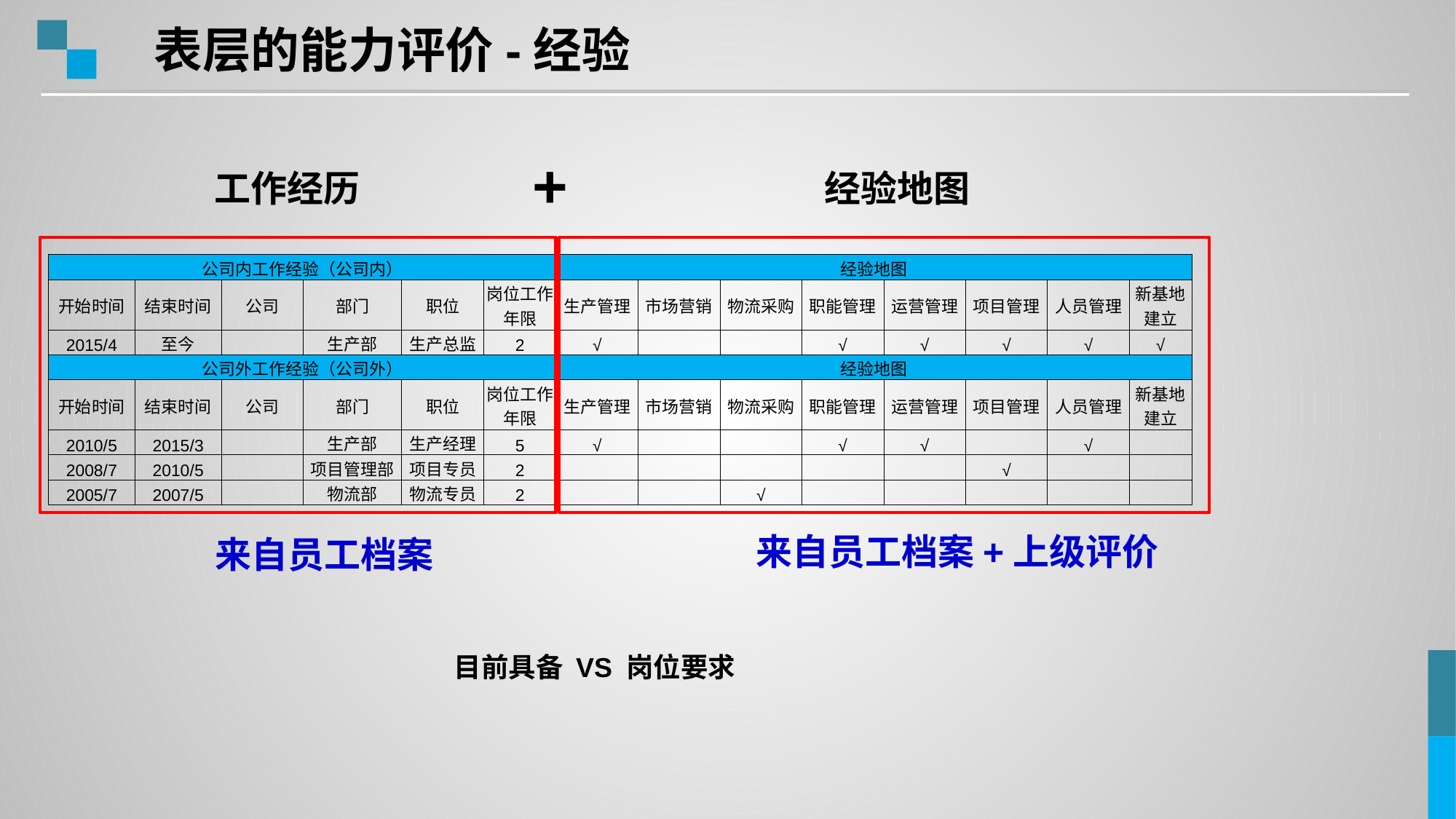

表层的能力评价-经验
+
工作经历
经验地图

| 公司内工作经验（公司内） |  |  |  |  |  | 经验地图 |  |  |  |  |  |  |  |
| --- | --- | --- | --- | --- | --- | --- | --- | --- | --- | --- | --- | --- | --- |
| 开始时间 | 结束时间 | 公司 | 部门 | 职位 | 岗位工作年限 | 生产管理 | 市场营销 | 物流采购 | 职能管理 | 运营管理 | 项目管理 | 人员管理 | 新基地建立 |
| 2015/4 | 至今 |  | 生产部 | 生产总监 | 2 | √ |  |  | √ | √ | √ | √ | √ |
| 公司外工作经验（公司外） |  |  |  |  |  | 经验地图 |  |  |  |  |  |  |  |
| 开始时间 | 结束时间 | 公司 | 部门 | 职位 | 岗位工作年限 | 生产管理 | 市场营销 | 物流采购 | 职能管理 | 运营管理 | 项目管理 | 人员管理 | 新基地建立 |
| 2010/5 | 2015/3 |  | 生产部 | 生产经理 | 5 | √ |  |  | √ | √ |  | √ |  |
| 2008/7 | 2010/5 |  | 项目管理部 | 项目专员 | 2 |  |  |  |  |  | √ |  |  |
| 2005/7 | 2007/5 |  | 物流部 | 物流专员 | 2 |  |  | √ |  |  |  |  |  |
来自员工档案+上级评价
来自员工档案
目前具备 VS 岗位要求